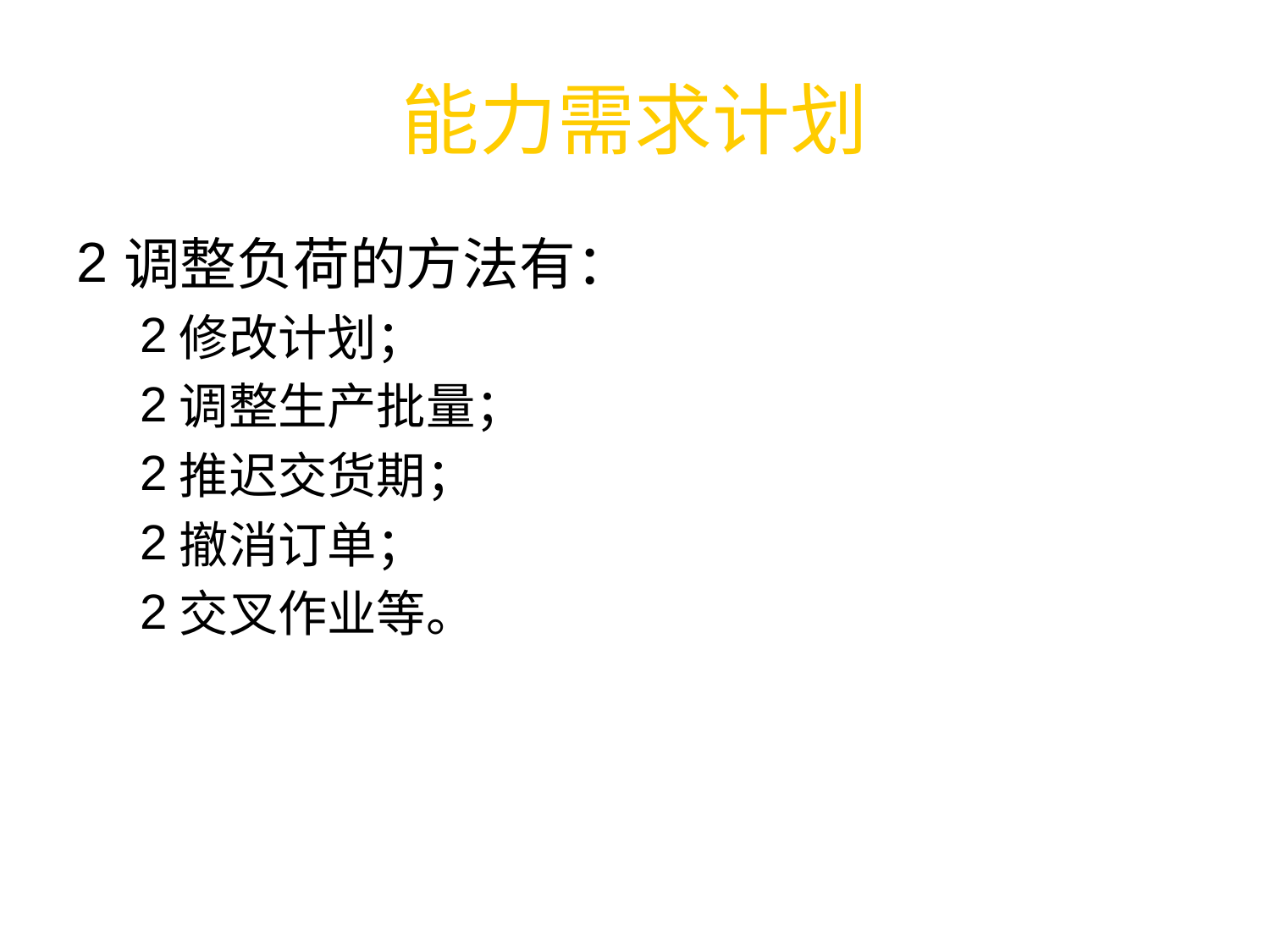

# 能力需求计划
调整负荷的方法有：
修改计划；
调整生产批量；
推迟交货期；
撤消订单；
交叉作业等。